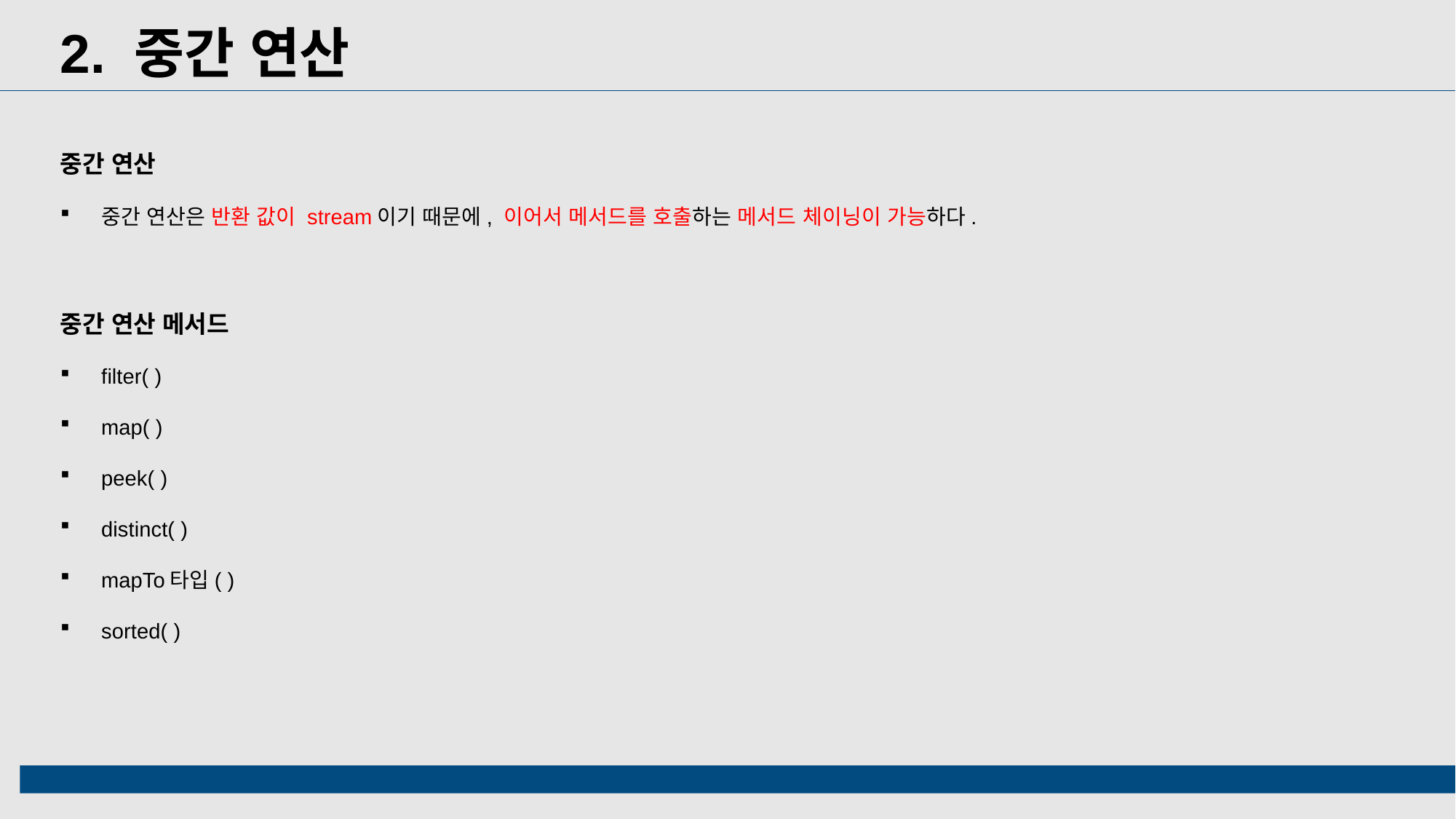

2. 중간 연산
중간 연산
중간 연산은 반환 값이 stream이기 때문에, 이어서 메서드를 호출하는 메서드 체이닝이 가능하다.

중간 연산 메서드
filter( )
map( )
peek( )
distinct( )
mapTo타입( )
sorted( )